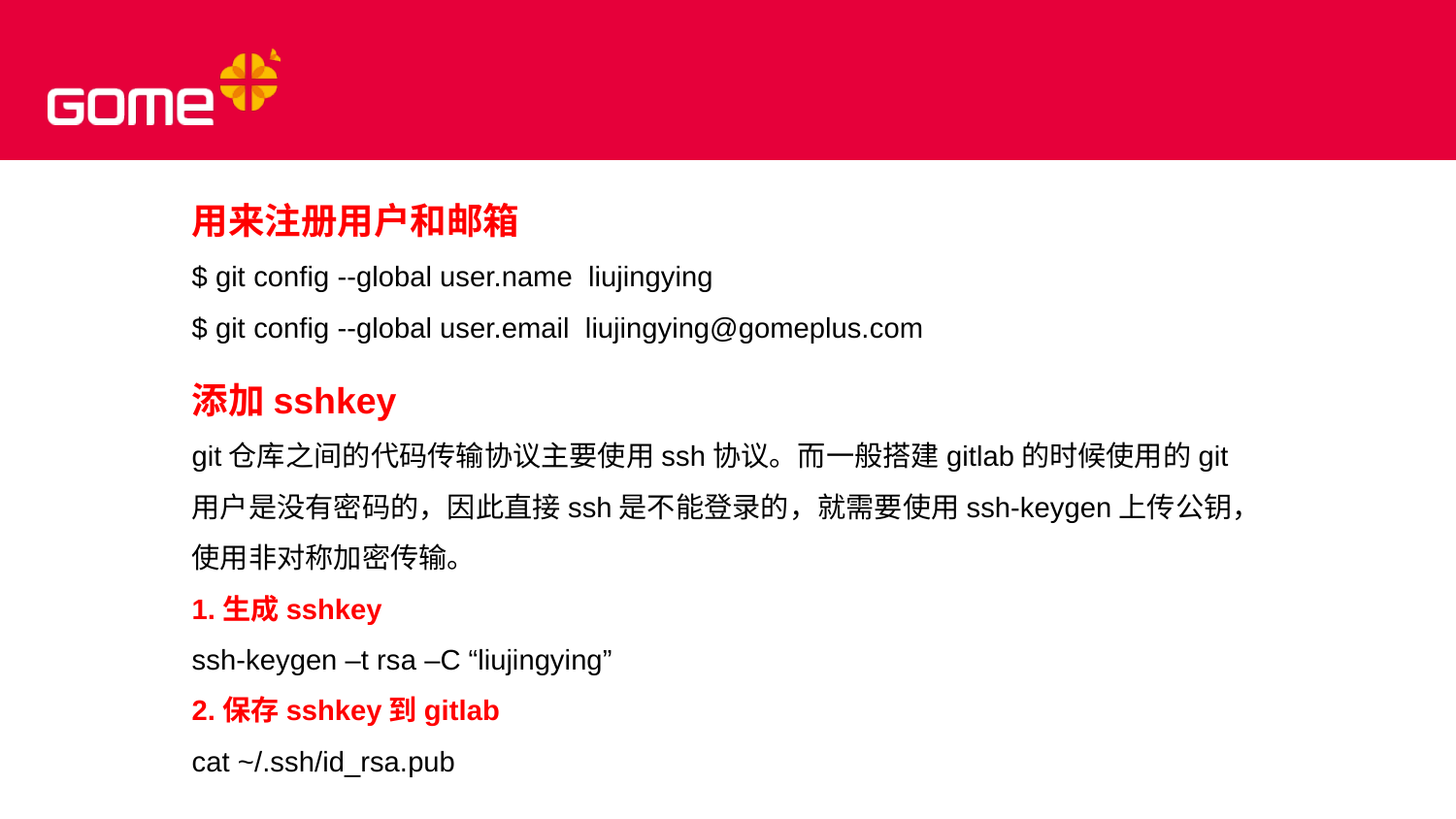

用来注册用户和邮箱
$ git config --global user.name  liujingying
$ git config --global user.email  liujingying@gomeplus.com

添加sshkey
git仓库之间的代码传输协议主要使用ssh协议。而一般搭建gitlab的时候使用的git用户是没有密码的，因此直接ssh是不能登录的，就需要使用ssh-keygen上传公钥，使用非对称加密传输。
1.生成sshkey
ssh-keygen –t rsa –C “liujingying”
2.保存sshkey到gitlab
cat ~/.ssh/id_rsa.pub